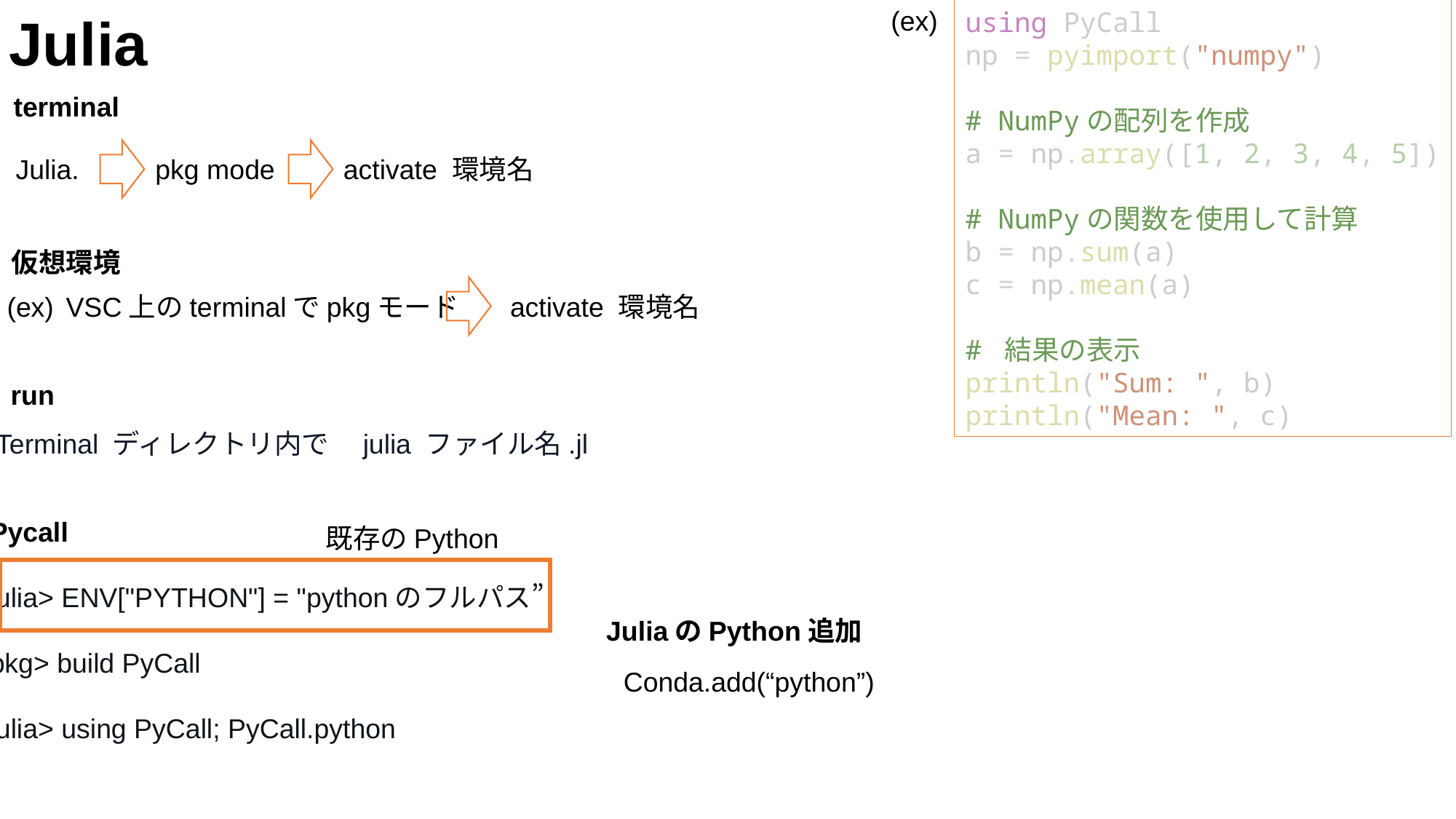

Julia
using PyCall
np = pyimport("numpy")
# NumPyの配列を作成
a = np.array([1, 2, 3, 4, 5])
# NumPyの関数を使用して計算
b = np.sum(a)
c = np.mean(a)
# 結果の表示
println("Sum: ", b)
println("Mean: ", c)
(ex)
terminal

Julia.          pkg mode         activate 環境名
仮想環境

(ex)
VSC上のterminalでpkgモード
 activate 環境名
run
Terminal ディレクトリ内で　julia ファイル名.jl
Pycall

julia> ENV["PYTHON"] = "pythonのフルパス”

pkg> build PyCall

julia> using PyCall; PyCall.python
既存のPython

JuliaのPython追加
Conda.add(“python”)